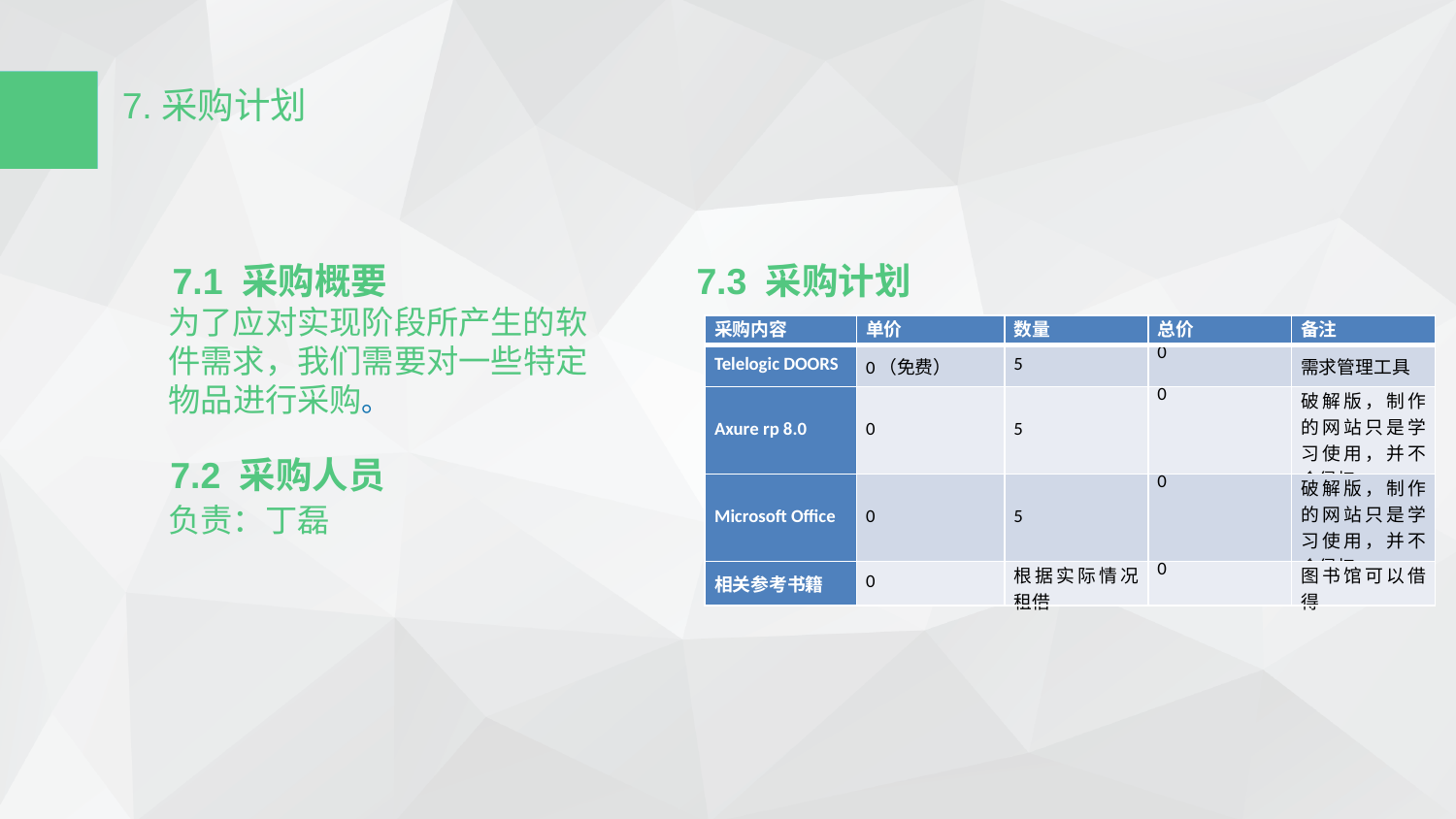

7.采购计划
7.1 采购概要
为了应对实现阶段所产生的软件需求，我们需要对一些特定物品进行采购。
7.3 采购计划
| 采购内容 | 单价 | 数量 | 总价 | 备注 |
| --- | --- | --- | --- | --- |
| Telelogic DOORS | 0（免费） | 5 | 0 | 需求管理工具 |
| Axure rp 8.0 | 0 | 5 | 0 | 破解版，制作的网站只是学习使用，并不会侵权 |
| Microsoft Office | 0 | 5 | 0 | 破解版，制作的网站只是学习使用，并不会侵权 |
| 相关参考书籍 | 0 | 根据实际情况租借 | 0 | 图书馆可以借得 |
7.2 采购人员
负责：丁磊